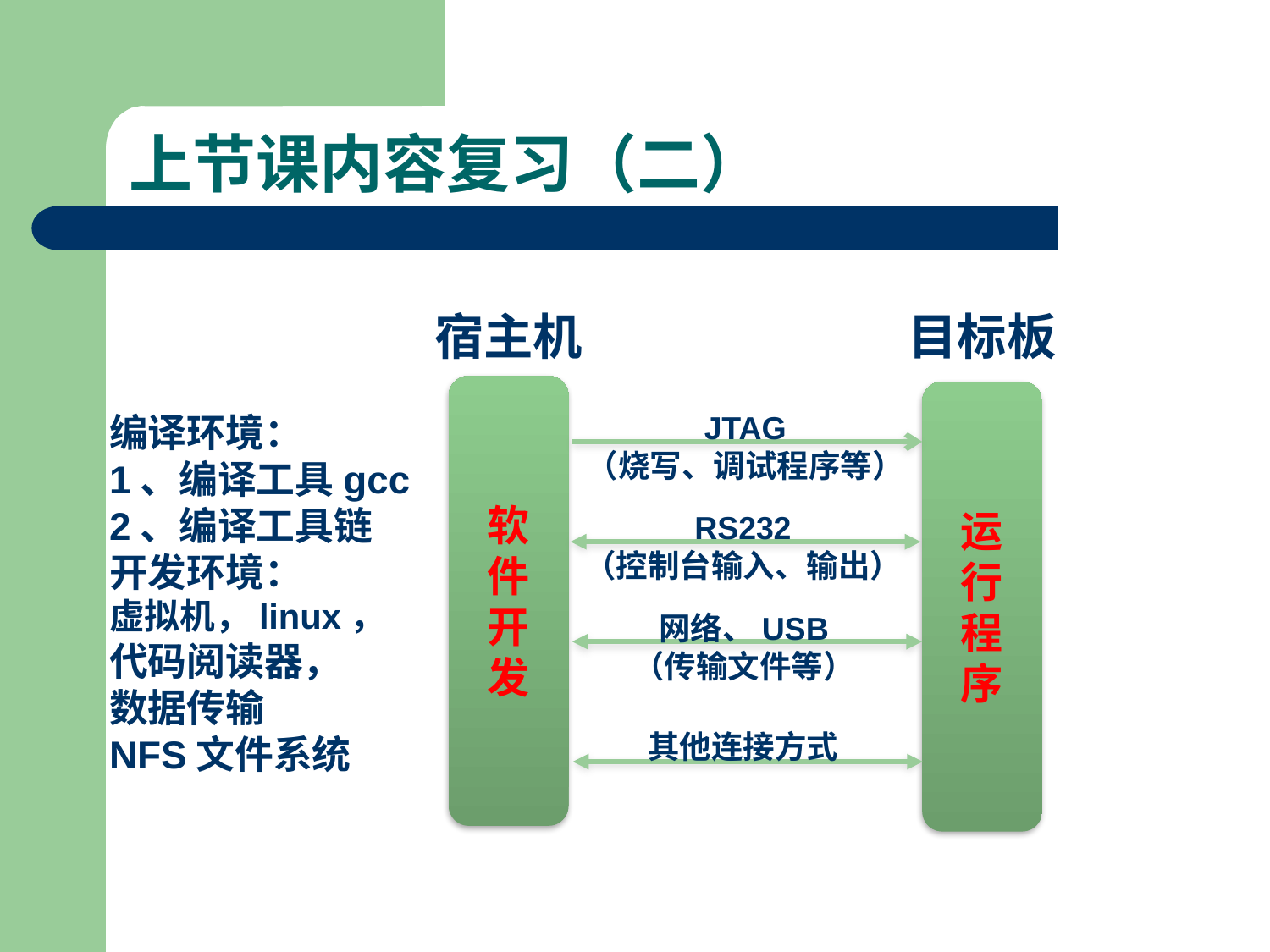

# 上节课内容复习（二）
宿主机
目标板
软
件
开
发
运行程序
编译环境：
1、编译工具gcc
2、编译工具链
开发环境：
虚拟机，linux，
代码阅读器，
数据传输
NFS文件系统

JTAG
（烧写、调试程序等）
RS232
（控制台输入、输出）
网络、USB
（传输文件等）
其他连接方式